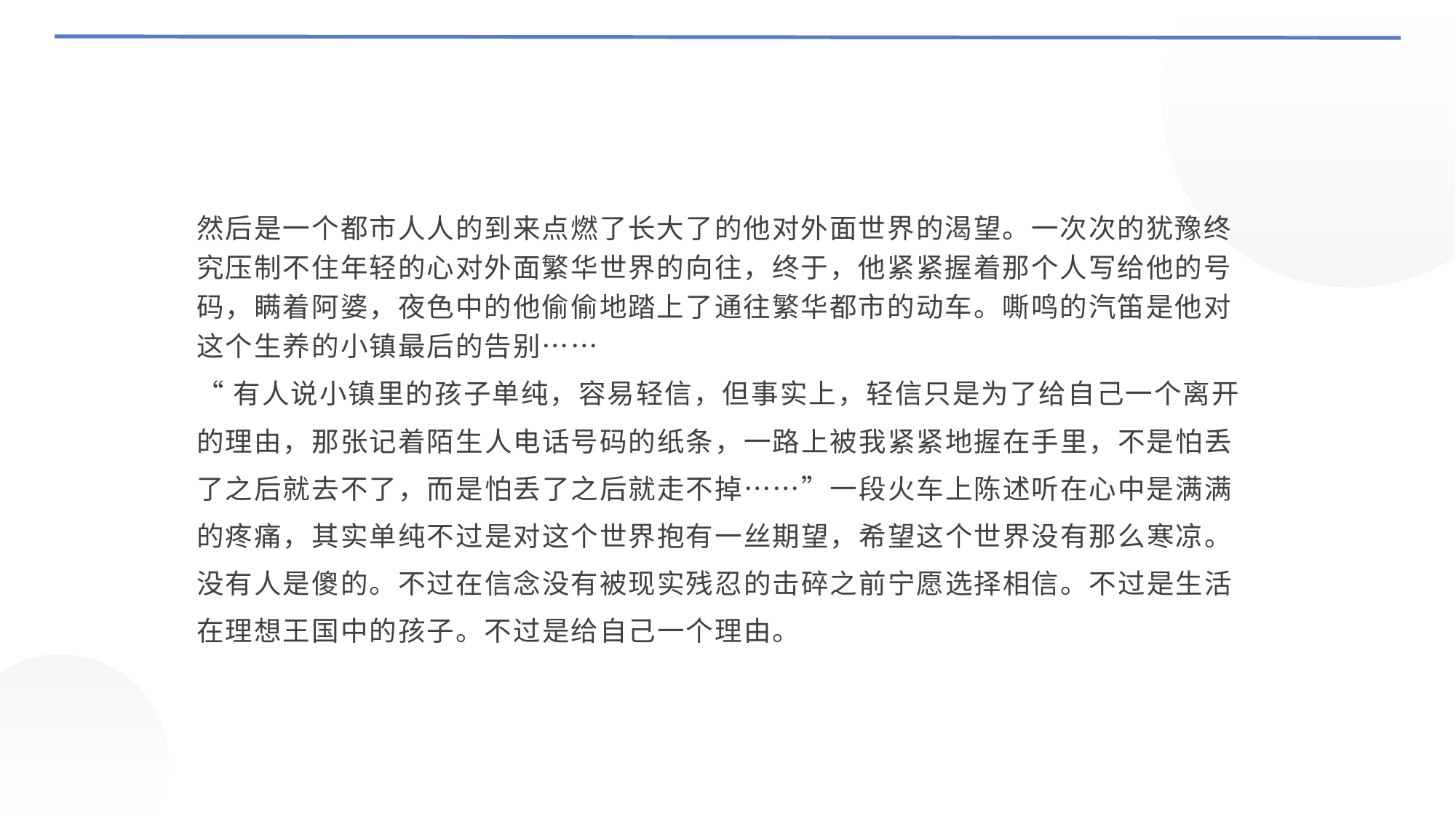

然后是一个都市人人的到来点燃了长大了的他对外面世界的渴望。一次次的犹豫终究压制不住年轻的心对外面繁华世界的向往，终于，他紧紧握着那个人写给他的号码，瞒着阿婆，夜色中的他偷偷地踏上了通往繁华都市的动车。嘶鸣的汽笛是他对这个生养的小镇最后的告别……
“有人说小镇里的孩子单纯，容易轻信，但事实上，轻信只是为了给自己一个离开的理由，那张记着陌生人电话号码的纸条，一路上被我紧紧地握在手里，不是怕丢了之后就去不了，而是怕丢了之后就走不掉……”一段火车上陈述听在心中是满满的疼痛，其实单纯不过是对这个世界抱有一丝期望，希望这个世界没有那么寒凉。没有人是傻的。不过在信念没有被现实残忍的击碎之前宁愿选择相信。不过是生活在理想王国中的孩子。不过是给自己一个理由。